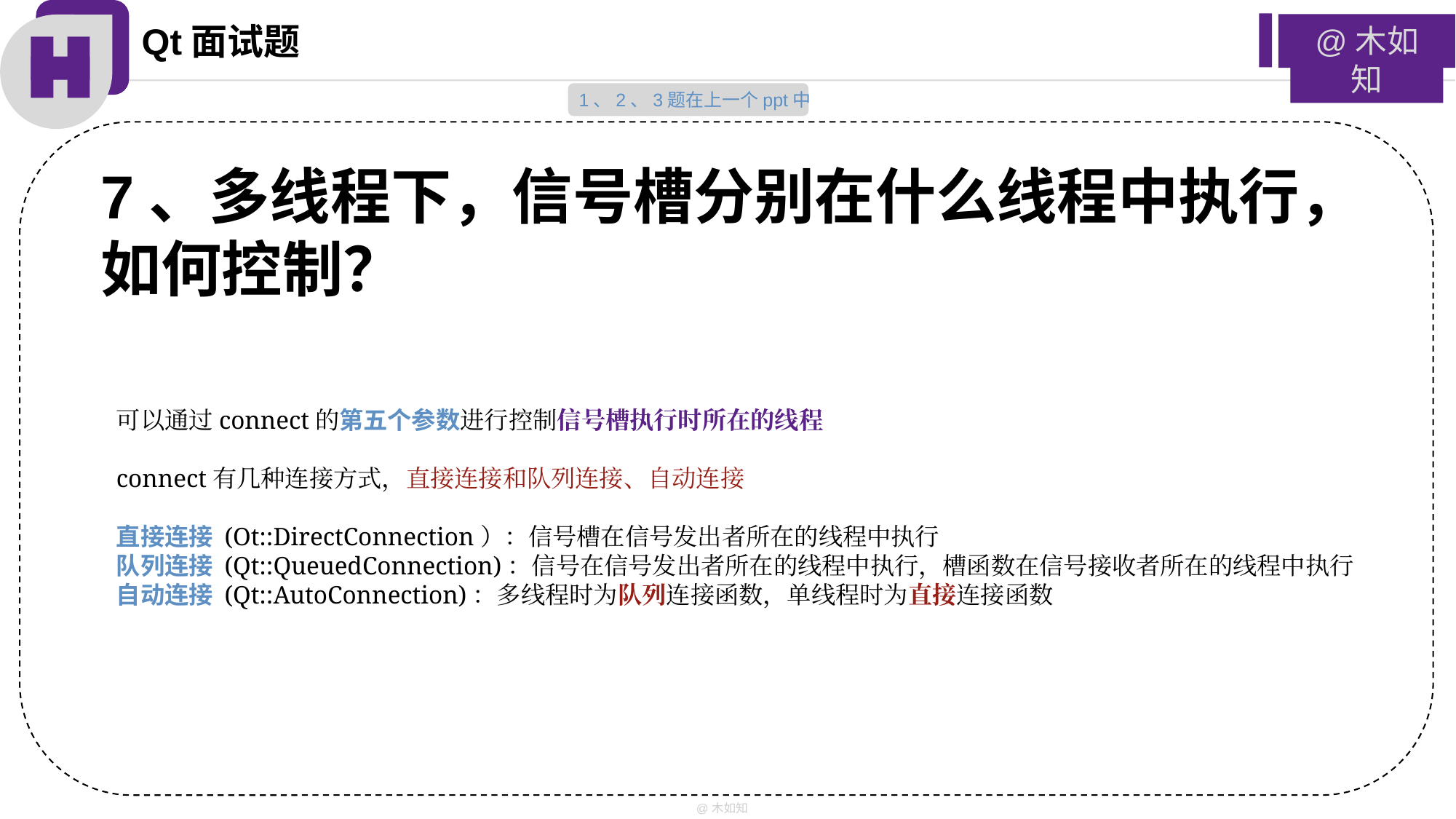

Qt面试题

@木如知
1、2、3题在上一个ppt中

7、多线程下，信号槽分别在什么线程中执行，如何控制？
可以通过connect的第五个参数进行控制信号槽执行时所在的线程

connect有几种连接方式，直接连接和队列连接、自动连接

直接连接 (Ot::DirectConnection）：信号槽在信号发出者所在的线程中执行
队列连接 (Qt::QueuedConnection)：信号在信号发出者所在的线程中执行，槽函数在信号接收者所在的线程中执行
自动连接 (Qt::AutoConnection)：多线程时为队列连接函数，单线程时为直接连接函数
@木如知